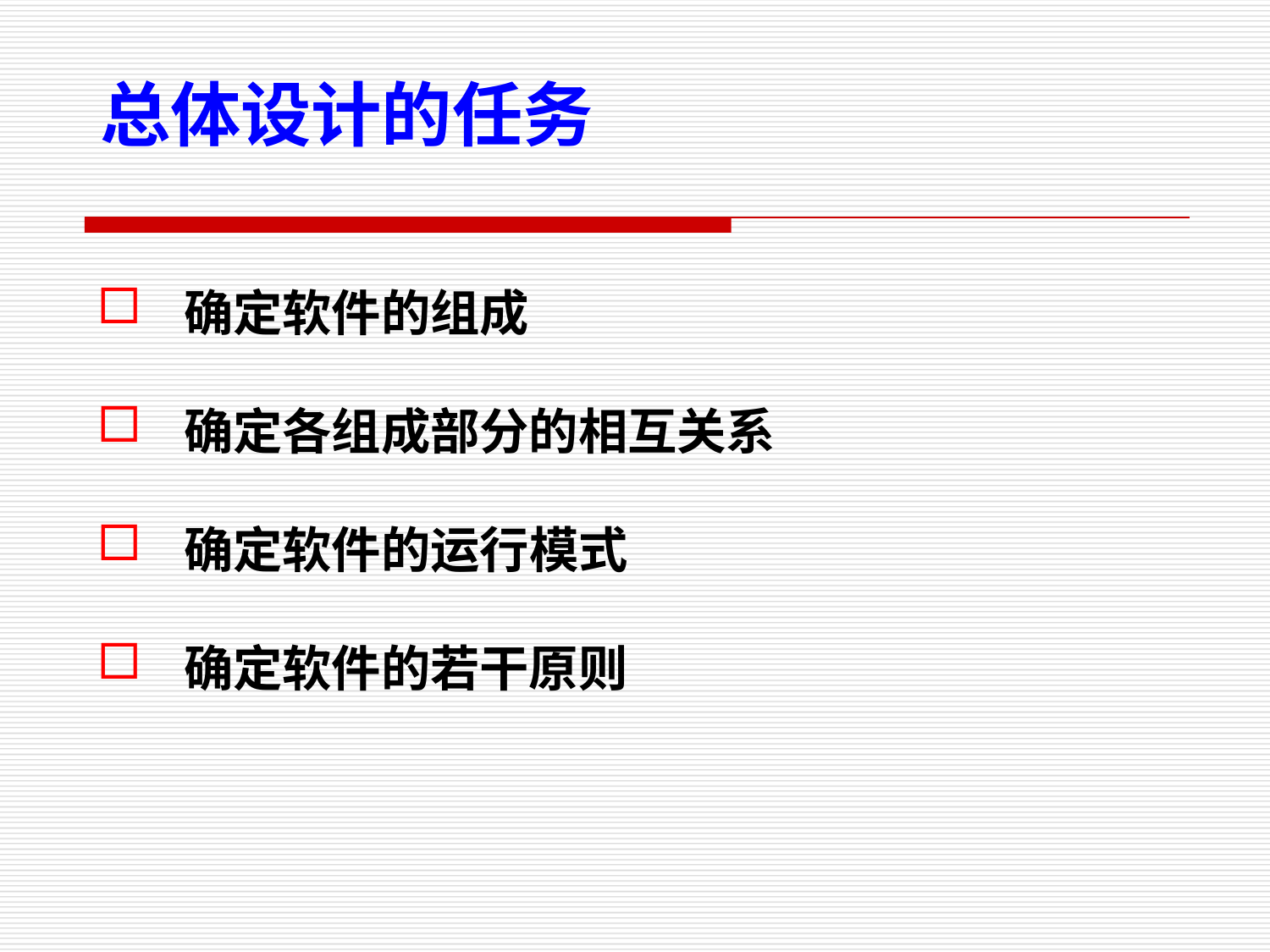

总体设计的任务
 确定软件的组成

 确定各组成部分的相互关系

 确定软件的运行模式

 确定软件的若干原则